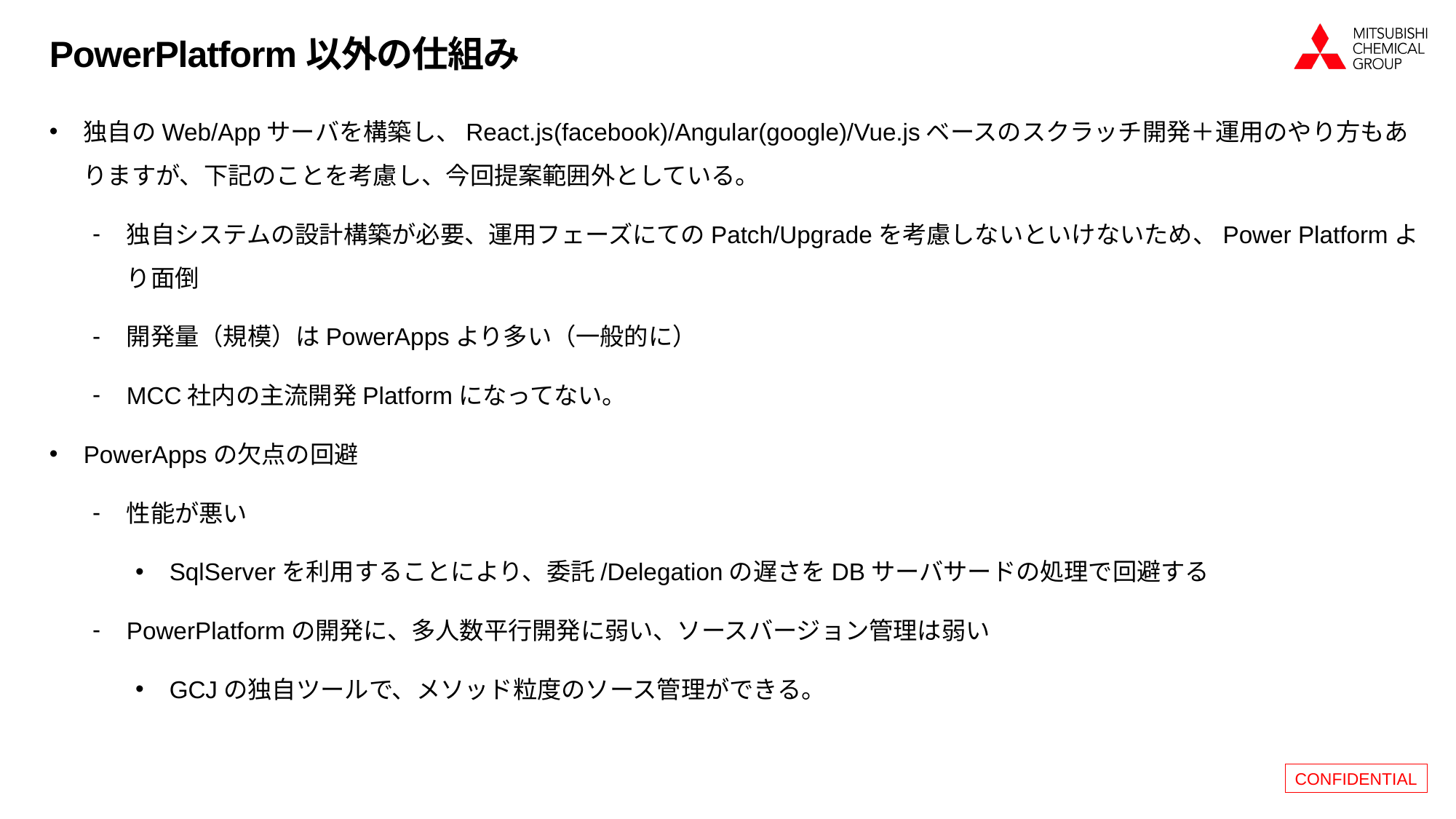

# PowerPlatform以外の仕組み
独自のWeb/Appサーバを構築し、React.js(facebook)/Angular(google)/Vue.jsベースのスクラッチ開発＋運用のやり方もありますが、下記のことを考慮し、今回提案範囲外としている。
独自システムの設計構築が必要、運用フェーズにてのPatch/Upgradeを考慮しないといけないため、Power Platformより面倒
開発量（規模）はPowerAppsより多い（一般的に）
MCC社内の主流開発Platformになってない。
PowerAppsの欠点の回避
性能が悪い
SqlServerを利用することにより、委託/Delegationの遅さをDBサーバサードの処理で回避する
PowerPlatformの開発に、多人数平行開発に弱い、ソースバージョン管理は弱い
GCJの独自ツールで、メソッド粒度のソース管理ができる。